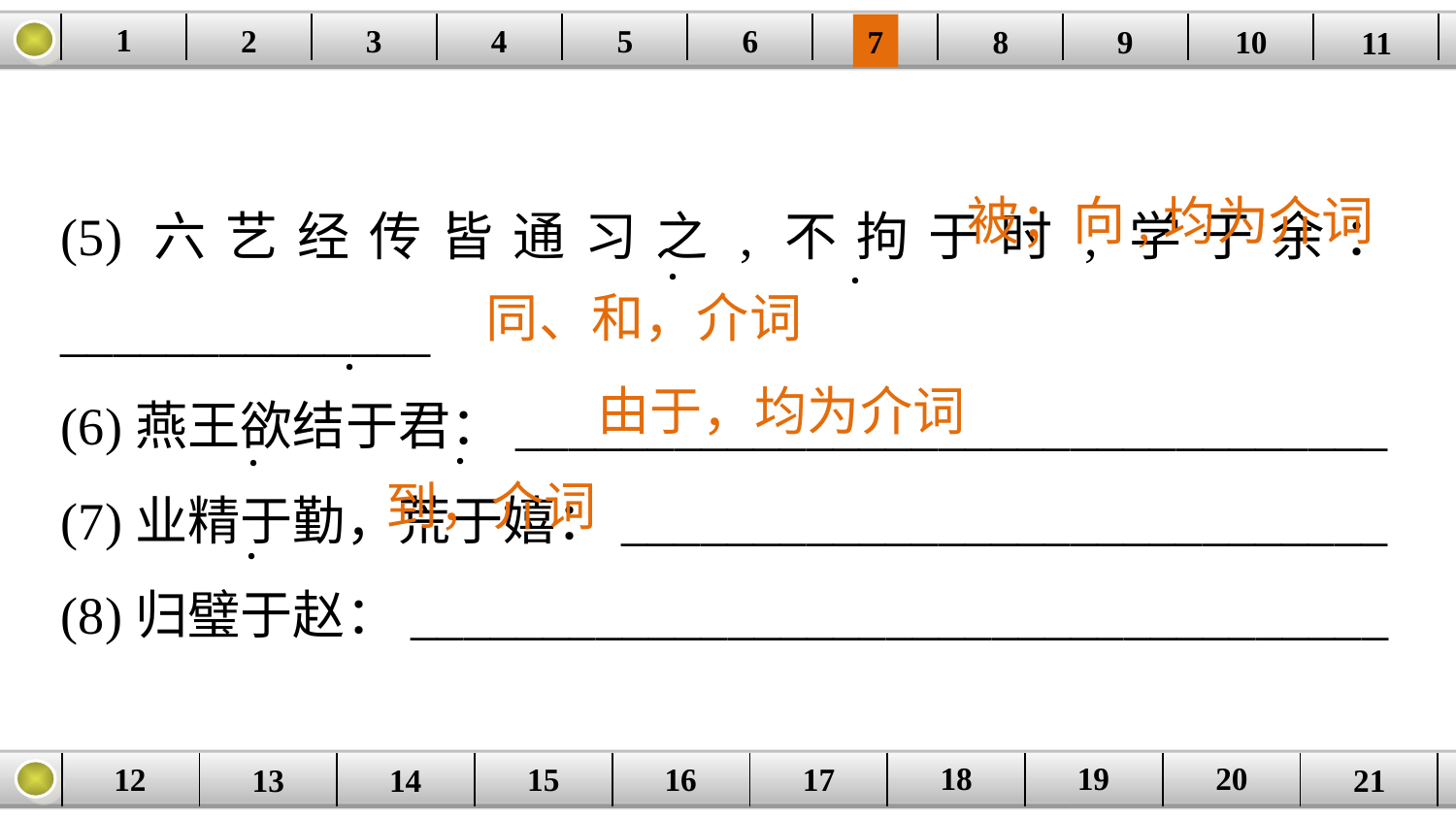

1
2
3
4
|  |  |  |  |  |  |  |  |  |  |  |
| --- | --- | --- | --- | --- | --- | --- | --- | --- | --- | --- |
5
6
7
8
9
10
11

(5)六艺经传皆通习之,不拘于时,学于余：______________
(6)燕王欲结于君：_________________________________
(7)业精于勤，荒于嬉：_____________________________
(8)归璧于赵：_____________________________________
被；向,均为介词
·
·
同、和，介词
·
由于，均为介词
·
·
到，介词
·
20
19

18
17
16
12
15
14
|  |  |  |  |  |  |  |  |  |  |
| --- | --- | --- | --- | --- | --- | --- | --- | --- | --- |
13
21